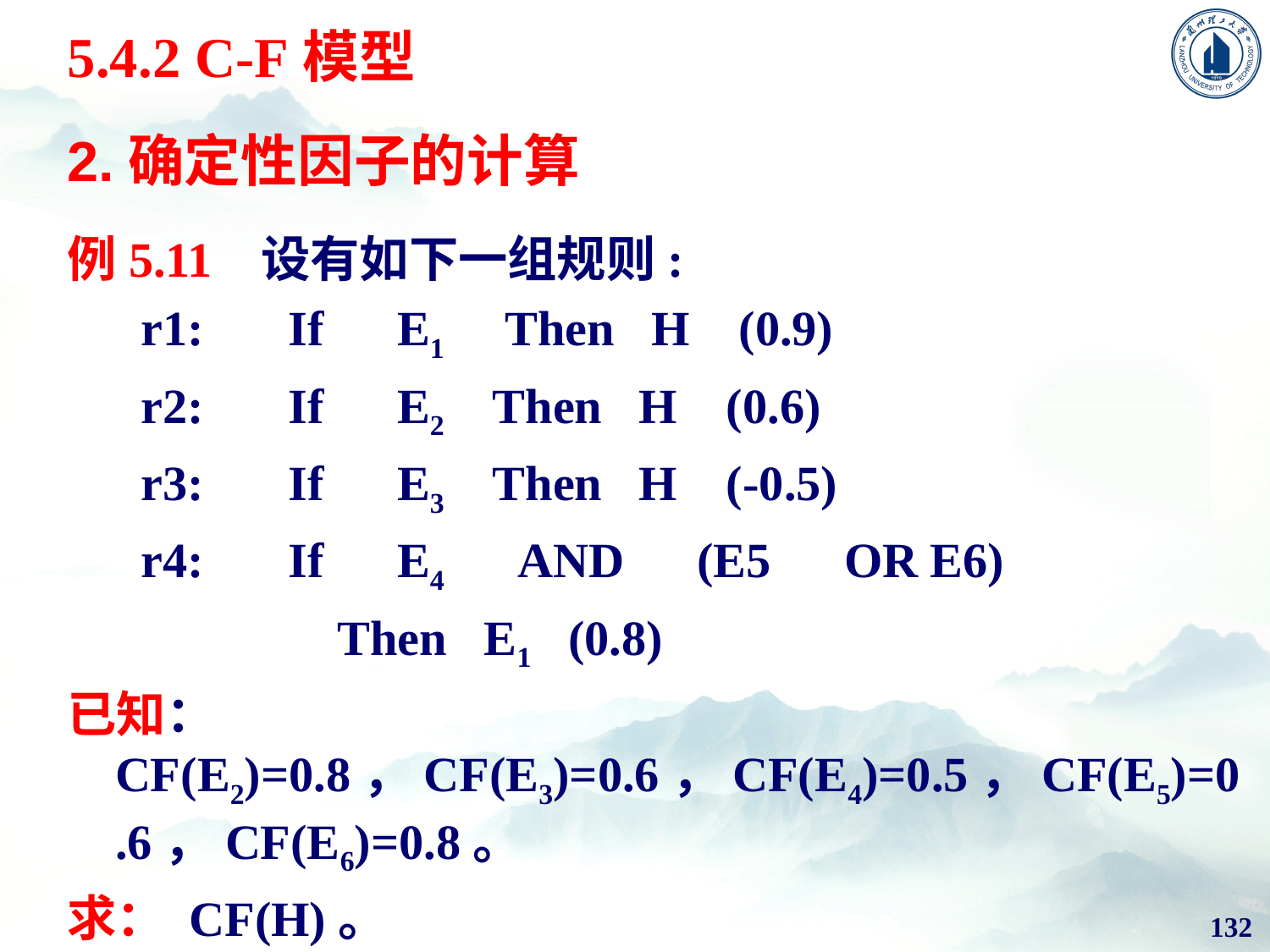

5.4.2 C-F模型
2.确定性因子的计算
例5.11   设有如下一组规则:
      r1:　 If　E1     Then   H    (0.9)
      r2:　 If　E2    Then   H    (0.6)
      r3:　 If　E3    Then   H    (-0.5)
      r4:　 If　E4　AND　(E5　OR E6)
                      Then   E1   (0.8)
已知：CF(E2)=0.8，CF(E3)=0.6，CF(E4)=0.5，CF(E5)=0.6，CF(E6)=0.8。
求： CF(H)。
132